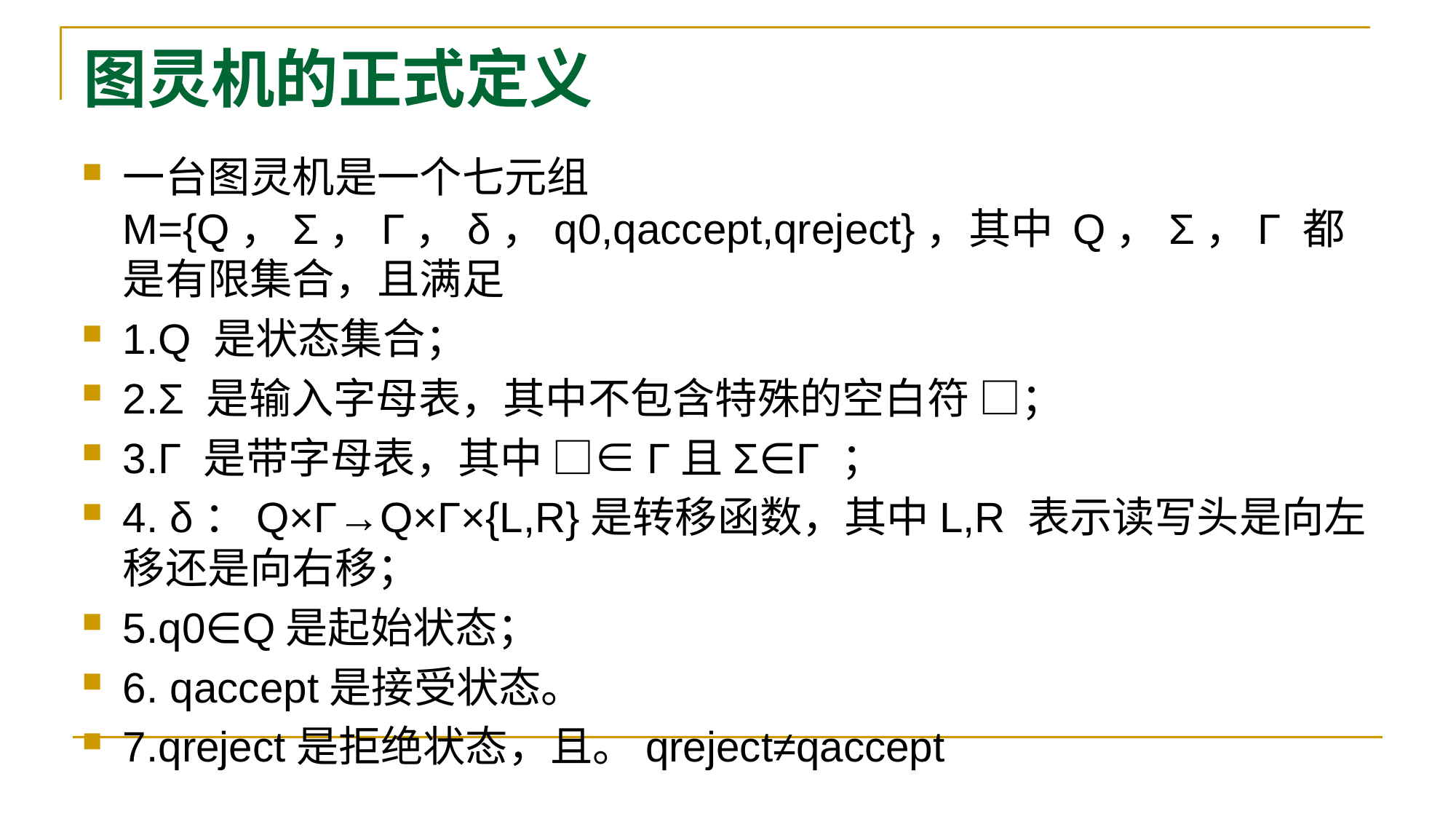

# 图灵机的正式定义
一台图灵机是一个七元组M={Q，Σ，Γ，δ，q0,qaccept,qreject}，其中 Q，Σ，Γ 都是有限集合，且满足
1.Q 是状态集合；
2.Σ 是输入字母表，其中不包含特殊的空白符 □；
3.Γ 是带字母表，其中 □∈Γ且Σ∈Γ ；
4. δ：Q×Γ→Q×Γ×{L,R}是转移函数，其中L,R 表示读写头是向左移还是向右移；
5.q0∈Q是起始状态；
6. qaccept是接受状态。
7.qreject是拒绝状态，且。qreject≠qaccept